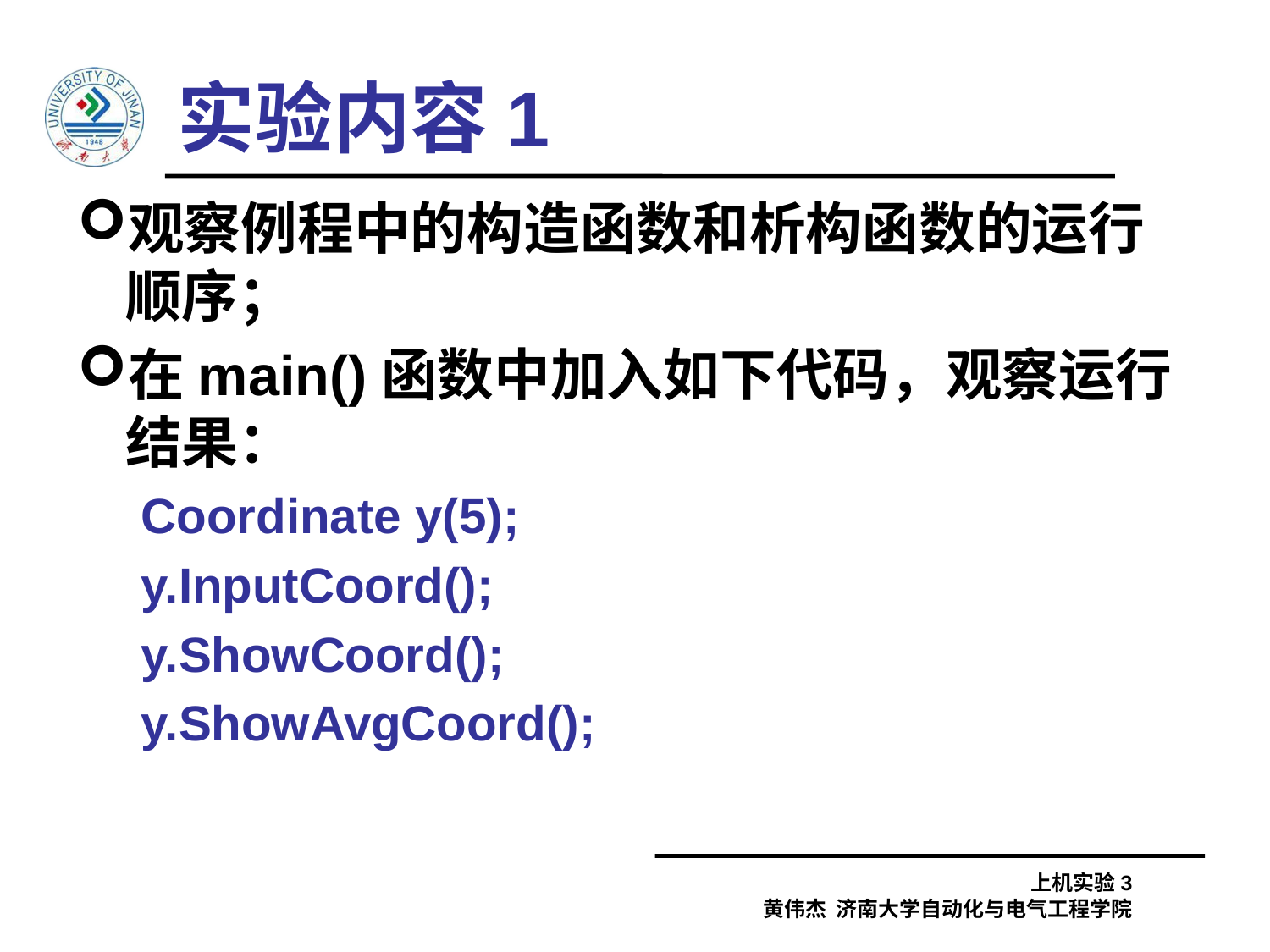

# 实验内容1
观察例程中的构造函数和析构函数的运行顺序；
在main()函数中加入如下代码，观察运行结果：
Coordinate y(5);
y.InputCoord();
y.ShowCoord();
y.ShowAvgCoord();